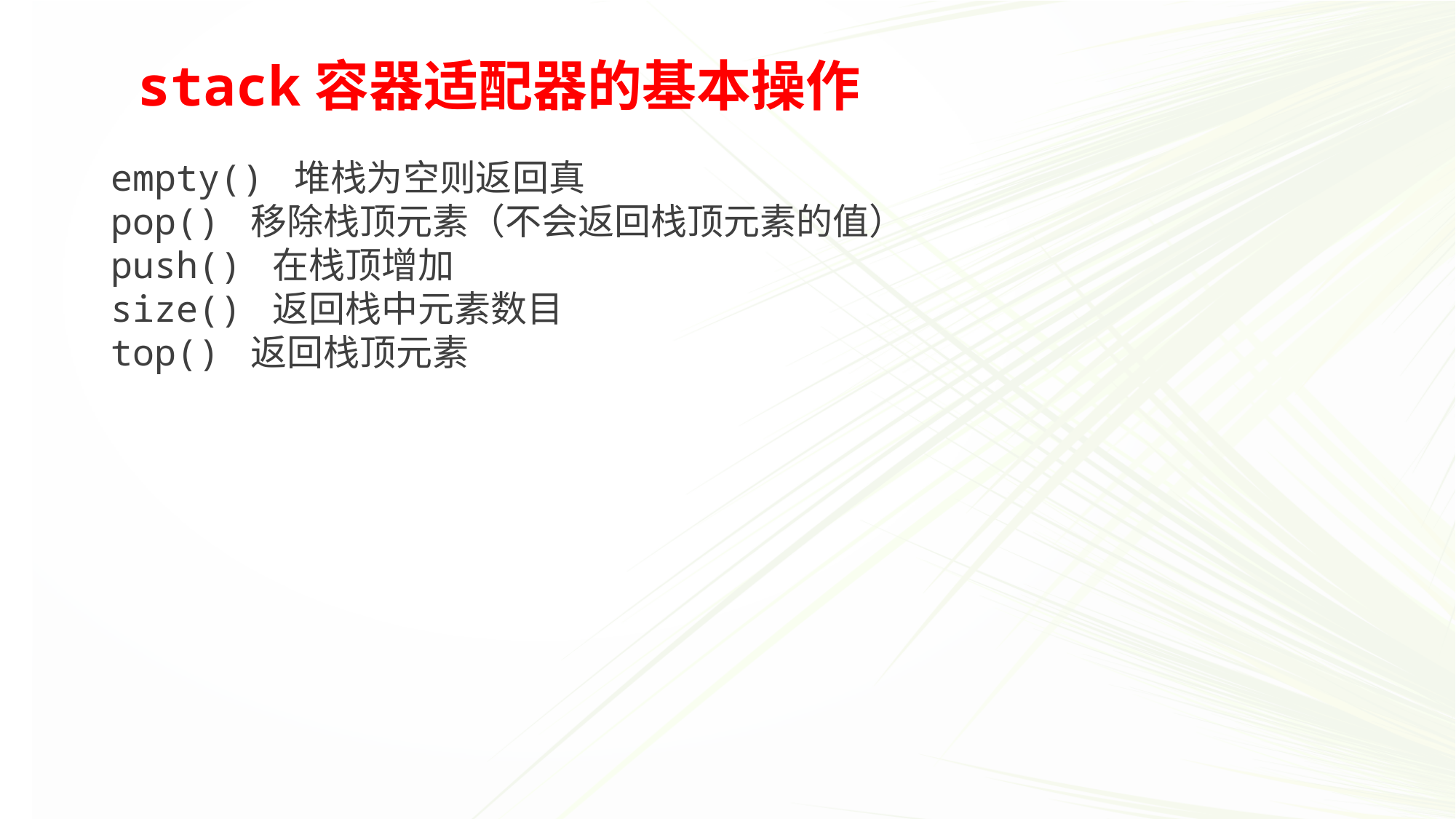

# stack容器适配器的基本操作
empty() 堆栈为空则返回真
pop() 移除栈顶元素（不会返回栈顶元素的值）
push() 在栈顶增加
size() 返回栈中元素数目
top() 返回栈顶元素